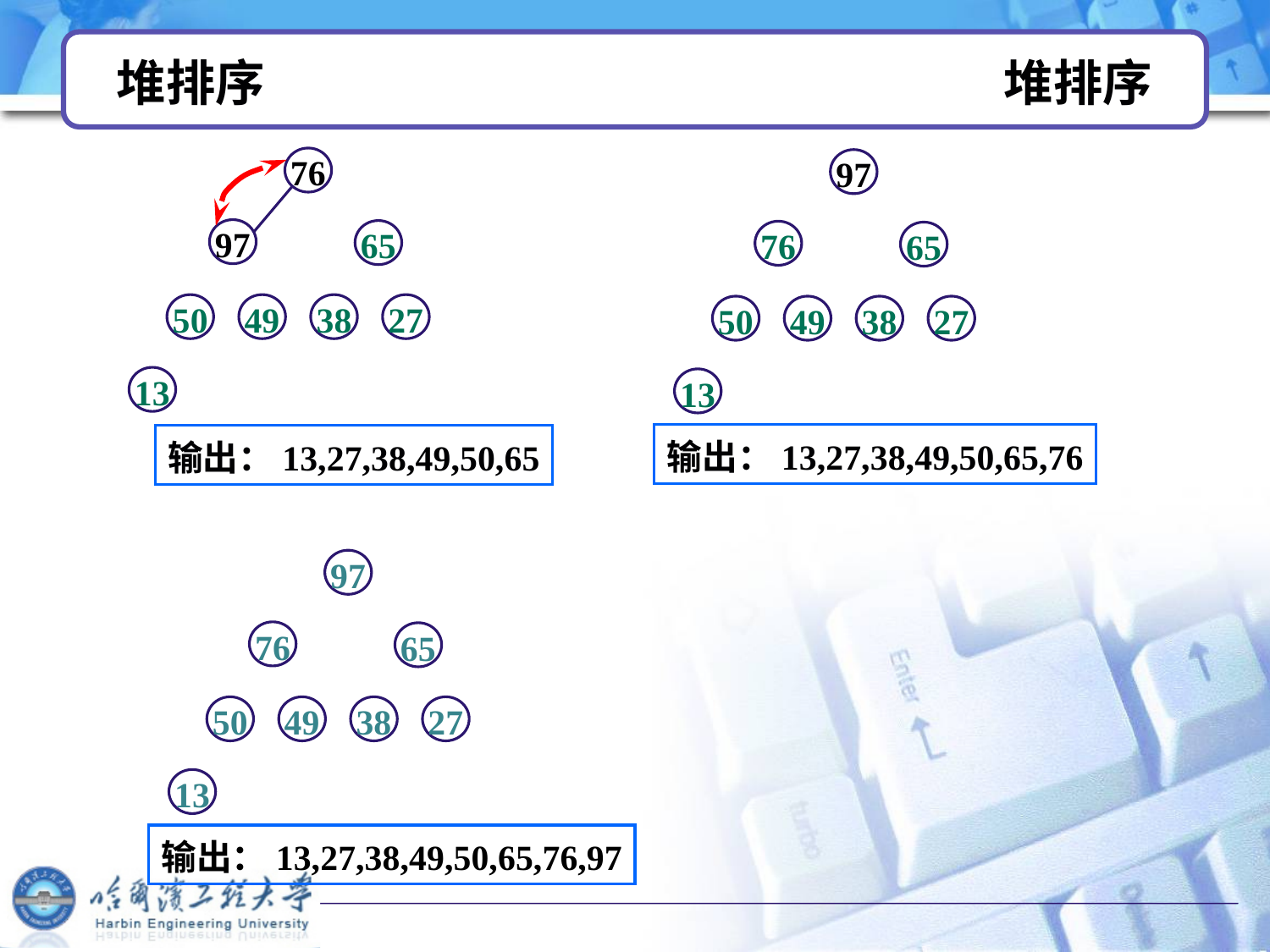

# 堆排序                                                                  堆排序
76

97
65
50
49
38
27
13
输出：13,27,38,49,50,65
97
76
65
50
49
38
27
13
输出：13,27,38,49,50,65,76

97
76
65
50
49
38
27
13
输出：13,27,38,49,50,65,76,97